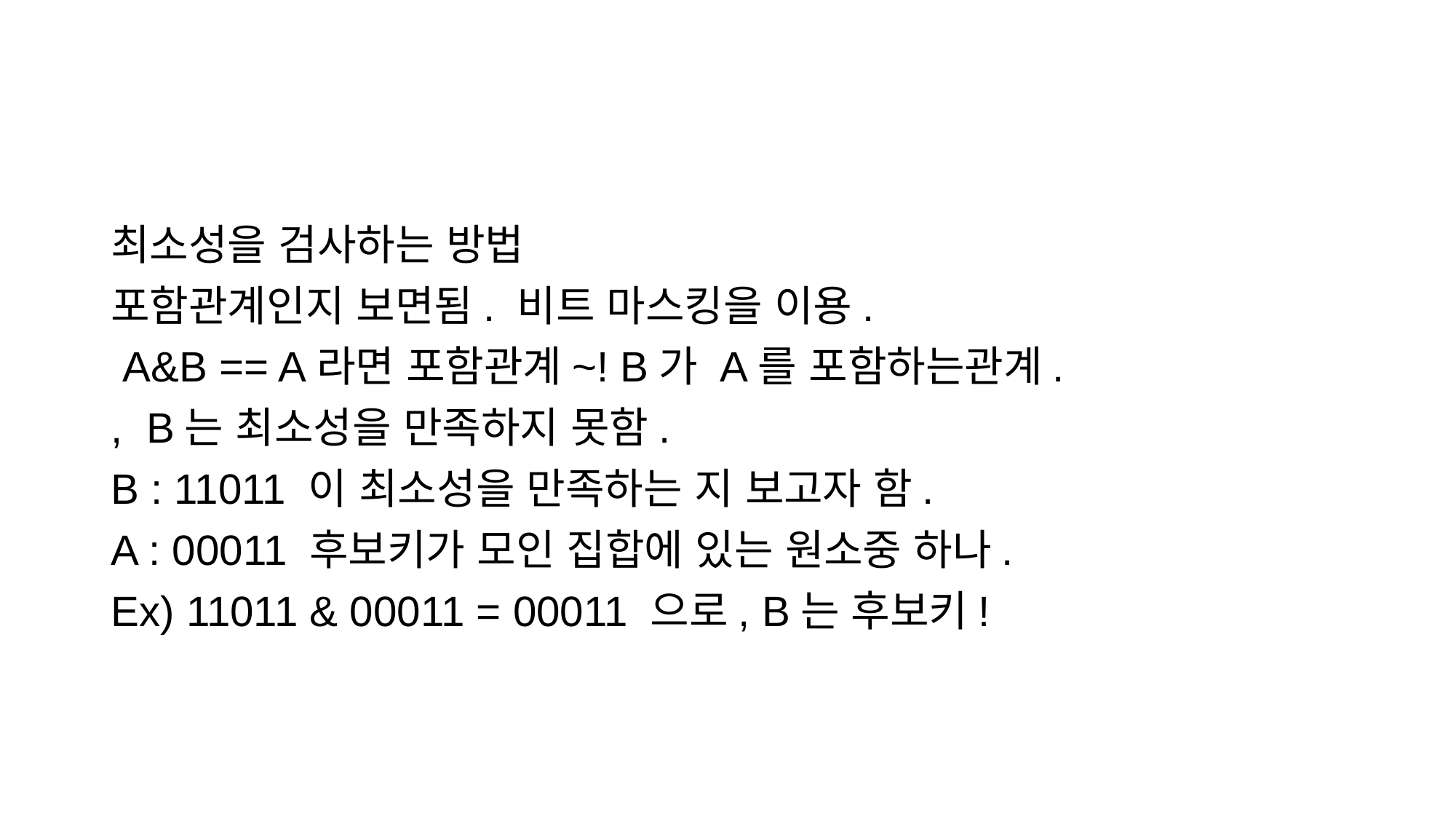

#
최소성을 검사하는 방법
포함관계인지 보면됨. 비트 마스킹을 이용.
 A&B == A라면 포함관계~! B가 A를 포함하는관계.
,  B는 최소성을 만족하지 못함.
B : 11011 이 최소성을 만족하는 지 보고자 함.
A : 00011 후보키가 모인 집합에 있는 원소중 하나.
Ex) 11011 & 00011 = 00011 으로, B는 후보키!